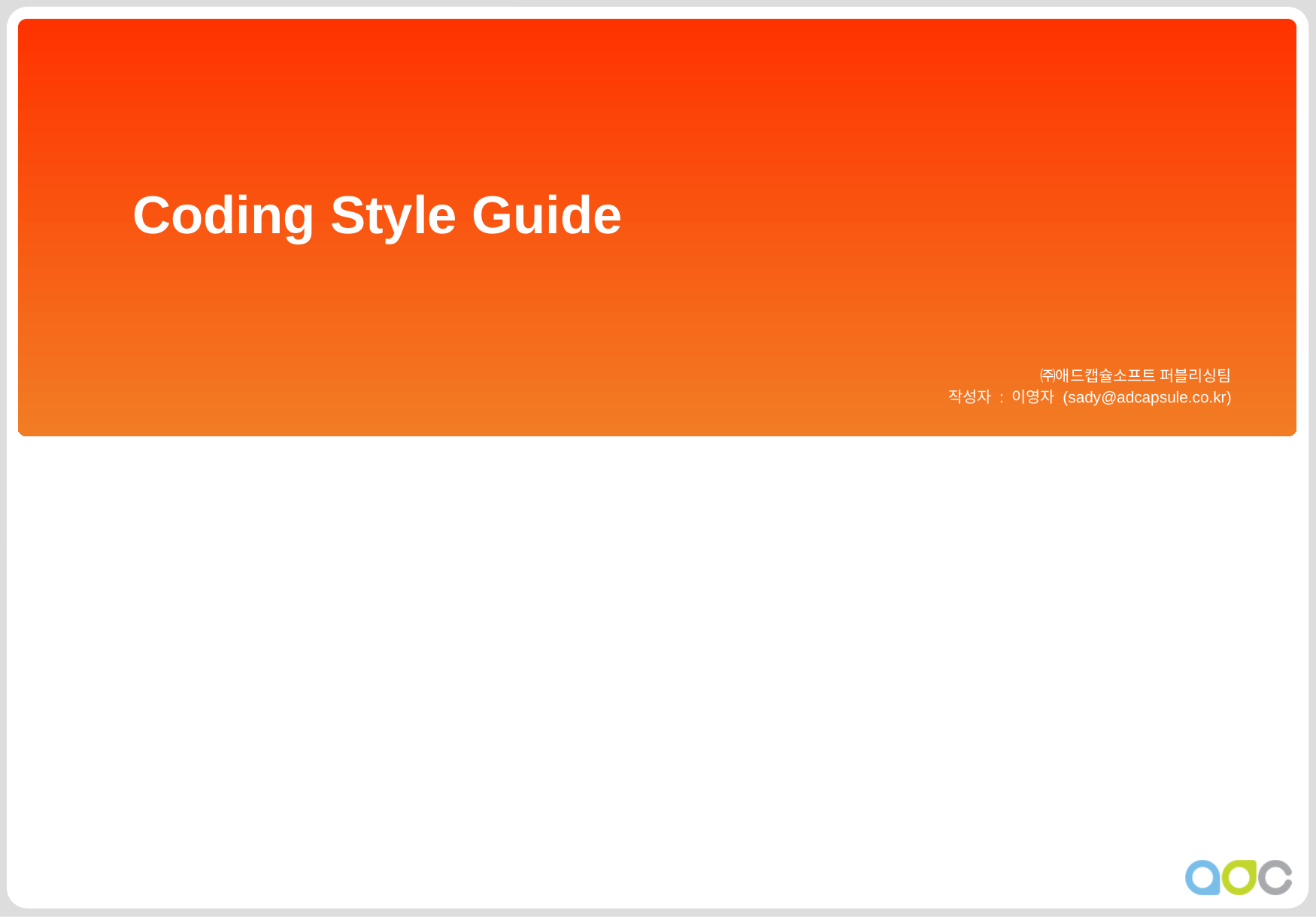

Coding Style Guide

㈜애드캡슐소프트 퍼블리싱팀
작성자 : 이영자 (sady@adcapsule.co.kr)